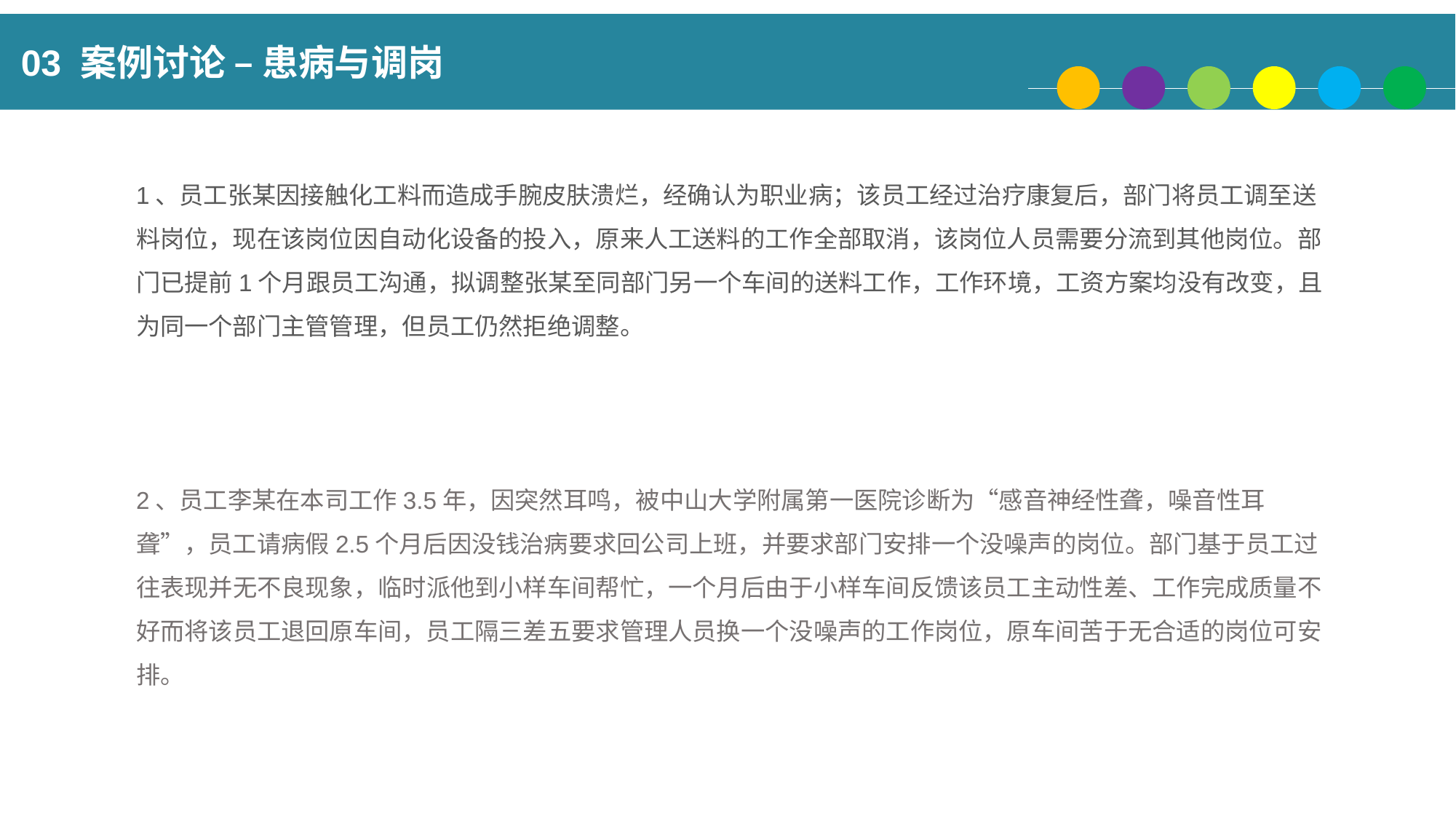

03 案例讨论 – 患病与调岗

1、员工张某因接触化工料而造成手腕皮肤溃烂，经确认为职业病；该员工经过治疗康复后，部门将员工调至送料岗位，现在该岗位因自动化设备的投入，原来人工送料的工作全部取消，该岗位人员需要分流到其他岗位。部门已提前1个月跟员工沟通，拟调整张某至同部门另一个车间的送料工作，工作环境，工资方案均没有改变，且为同一个部门主管管理，但员工仍然拒绝调整。

2、员工李某在本司工作3.5年，因突然耳鸣，被中山大学附属第一医院诊断为“感音神经性聋，噪音性耳聋”，员工请病假2.5个月后因没钱治病要求回公司上班，并要求部门安排一个没噪声的岗位。部门基于员工过往表现并无不良现象，临时派他到小样车间帮忙，一个月后由于小样车间反馈该员工主动性差、工作完成质量不好而将该员工退回原车间，员工隔三差五要求管理人员换一个没噪声的工作岗位，原车间苦于无合适的岗位可安排。

32